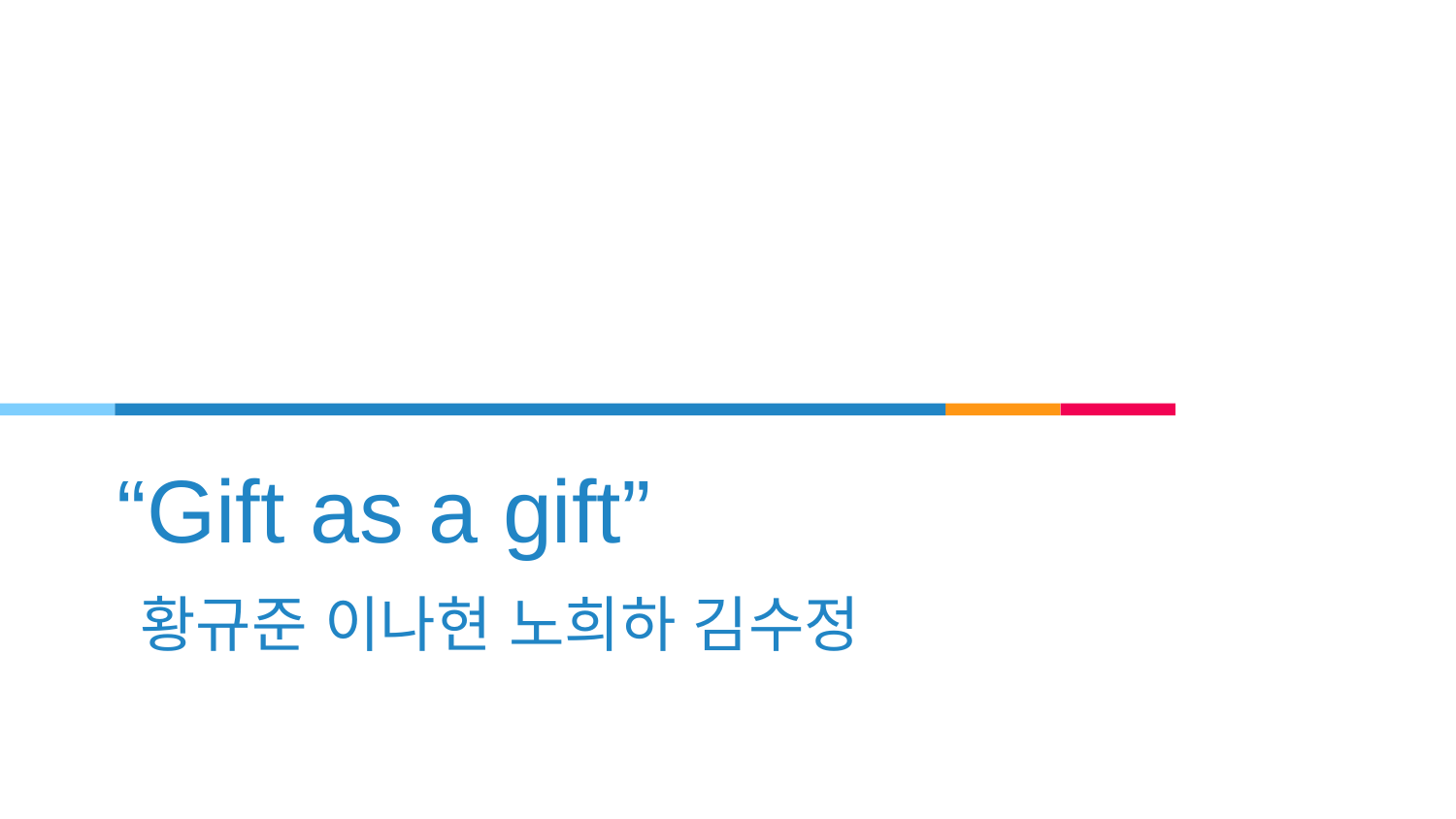

# “Gift as a gift”
황규준 이나현 노희하 김수정